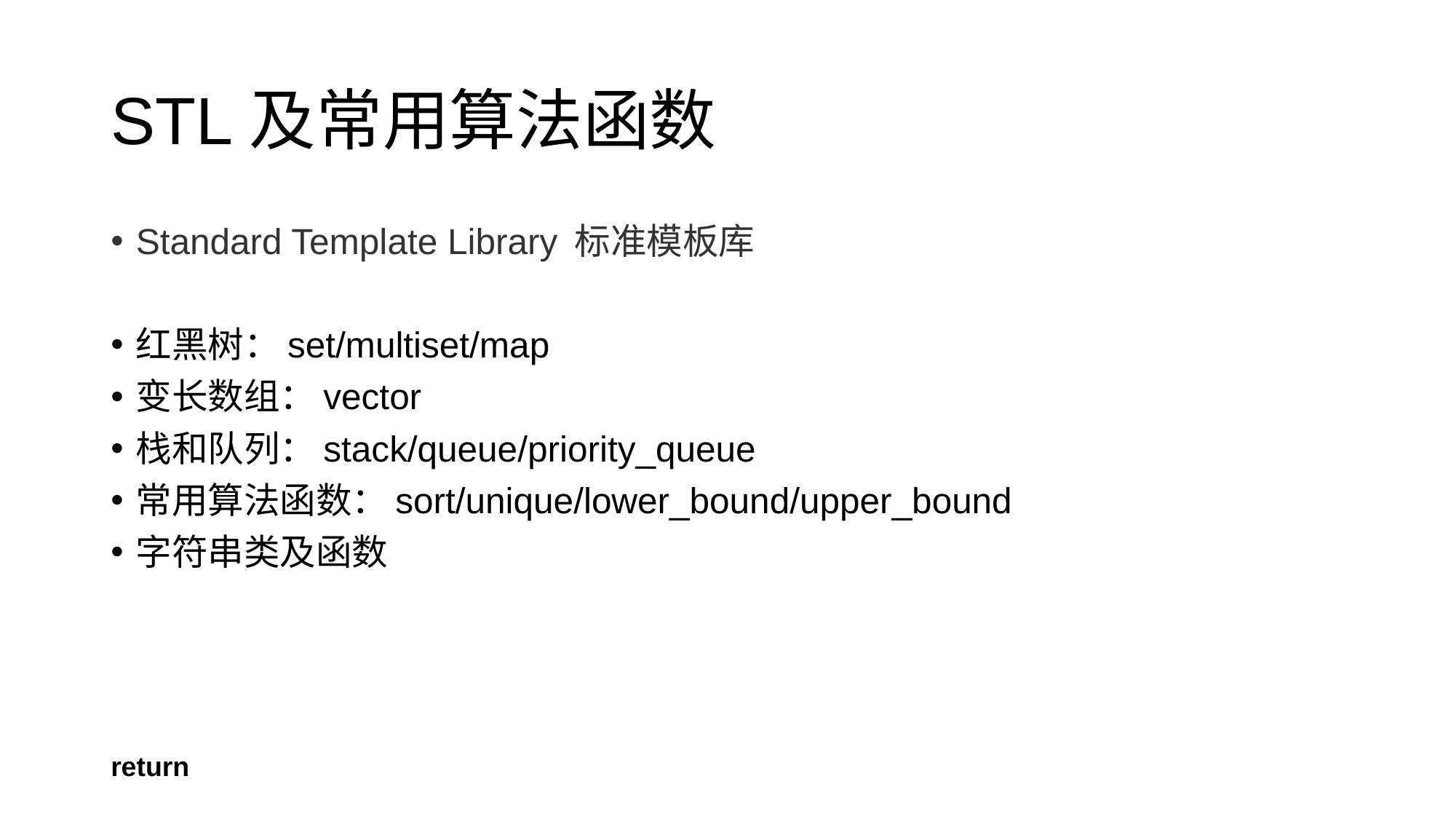

# STL及常用算法函数
Standard Template Library 标准模板库

红黑树：set/multiset/map
变长数组：vector
栈和队列：stack/queue/priority_queue
常用算法函数：sort/unique/lower_bound/upper_bound
字符串类及函数

return